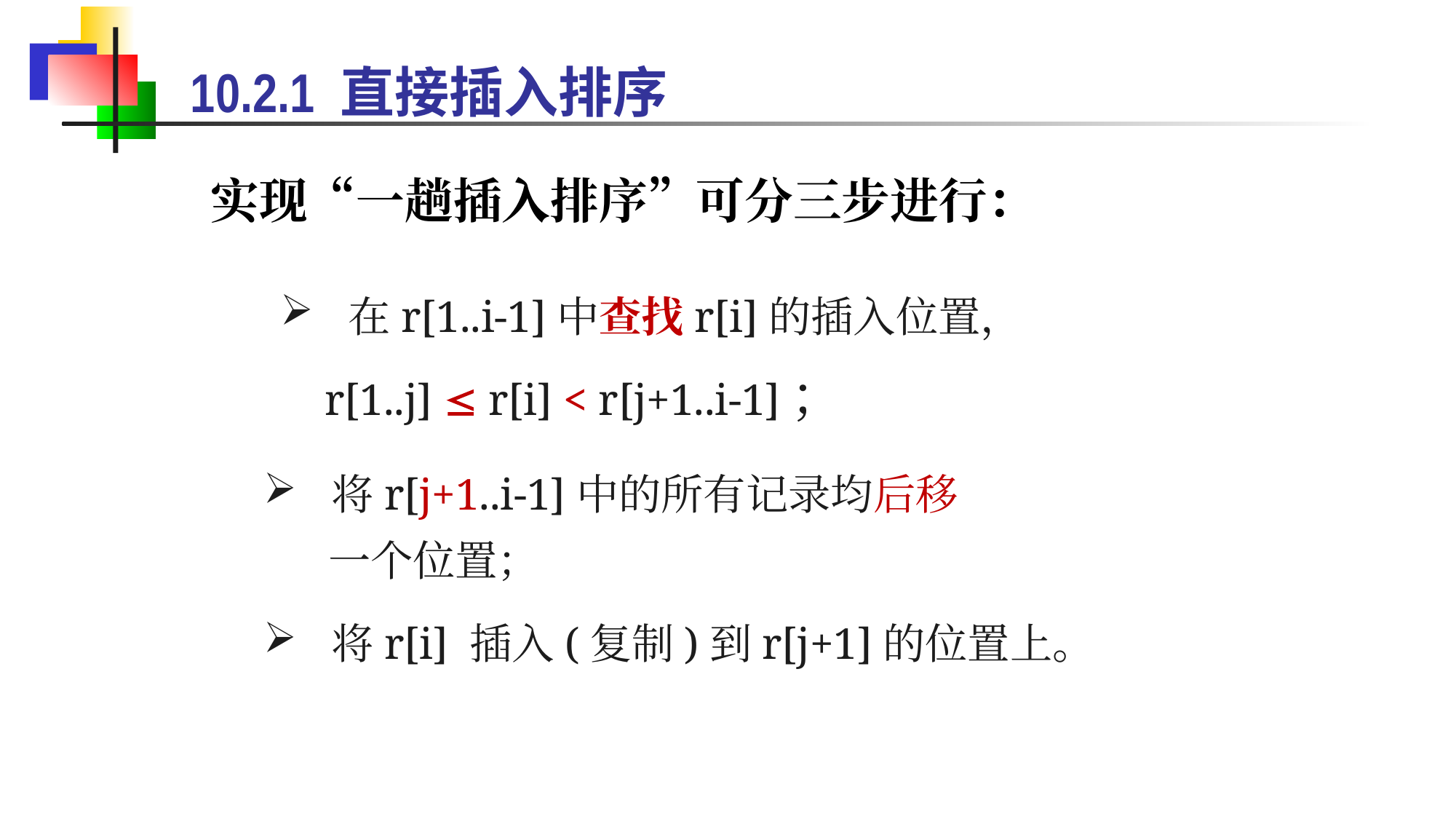

10.2.1 直接插入排序
实现“一趟插入排序”可分三步进行：
在r[1..i-1]中查找r[i]的插入位置，
    r[1..j] ≤ r[i] < r[j+1..i-1]；
将r[j+1..i-1]中的所有记录均后移
     一个位置；
将r[i] 插入(复制)到r[j+1]的位置上。